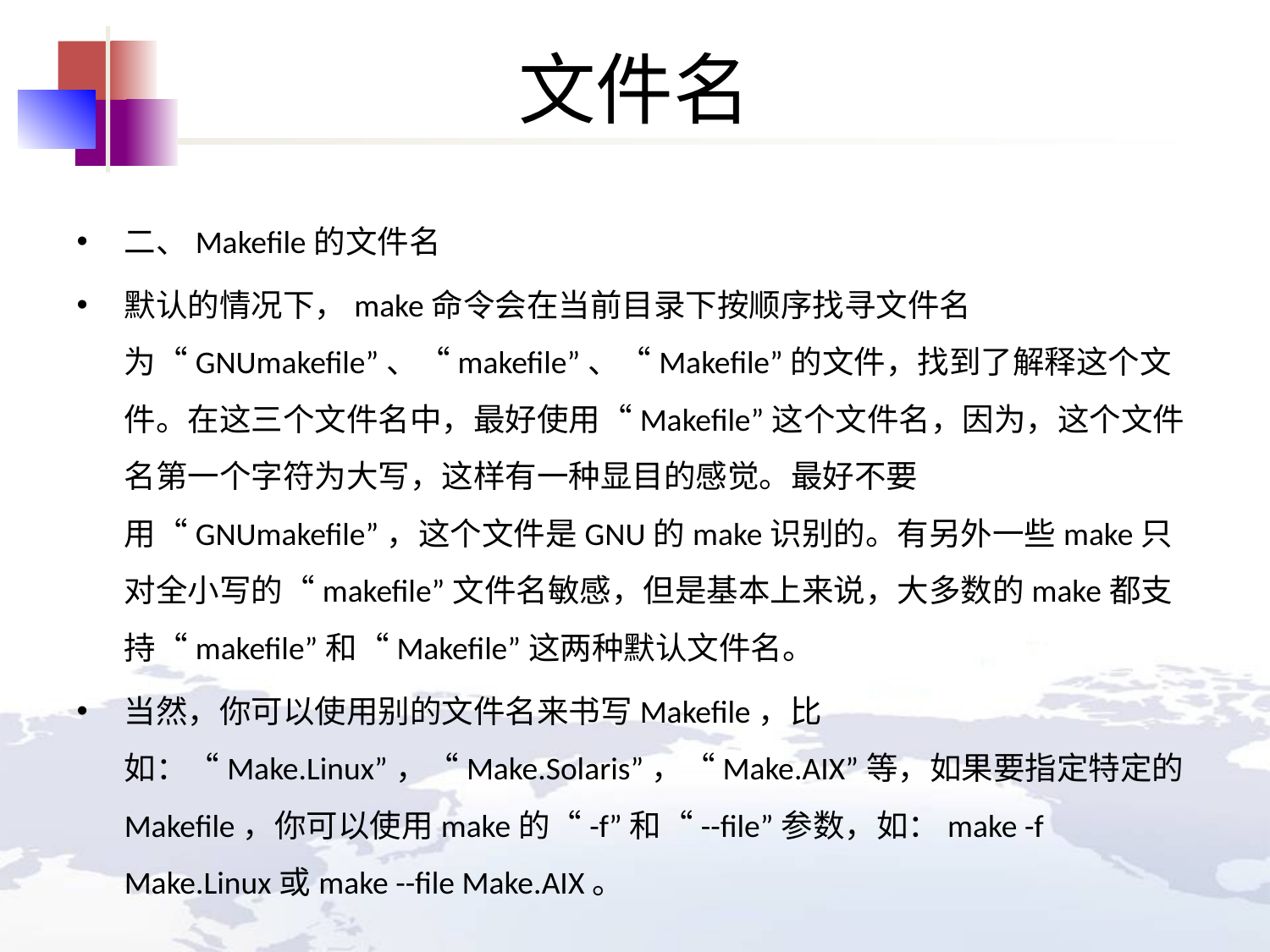

# 文件名
二、Makefile的文件名
默认的情况下，make命令会在当前目录下按顺序找寻文件名为“GNUmakefile”、“makefile”、“Makefile”的文件，找到了解释这个文件。在这三个文件名中，最好使用“Makefile”这个文件名，因为，这个文件名第一个字符为大写，这样有一种显目的感觉。最好不要用“GNUmakefile”，这个文件是GNU的make识别的。有另外一些make只对全小写的“makefile”文件名敏感，但是基本上来说，大多数的make都支持“makefile”和“Makefile”这两种默认文件名。
当然，你可以使用别的文件名来书写Makefile，比如：“Make.Linux”，“Make.Solaris”，“Make.AIX”等，如果要指定特定的Makefile，你可以使用make的“-f”和“--file”参数，如：make -f Make.Linux或make --file Make.AIX。